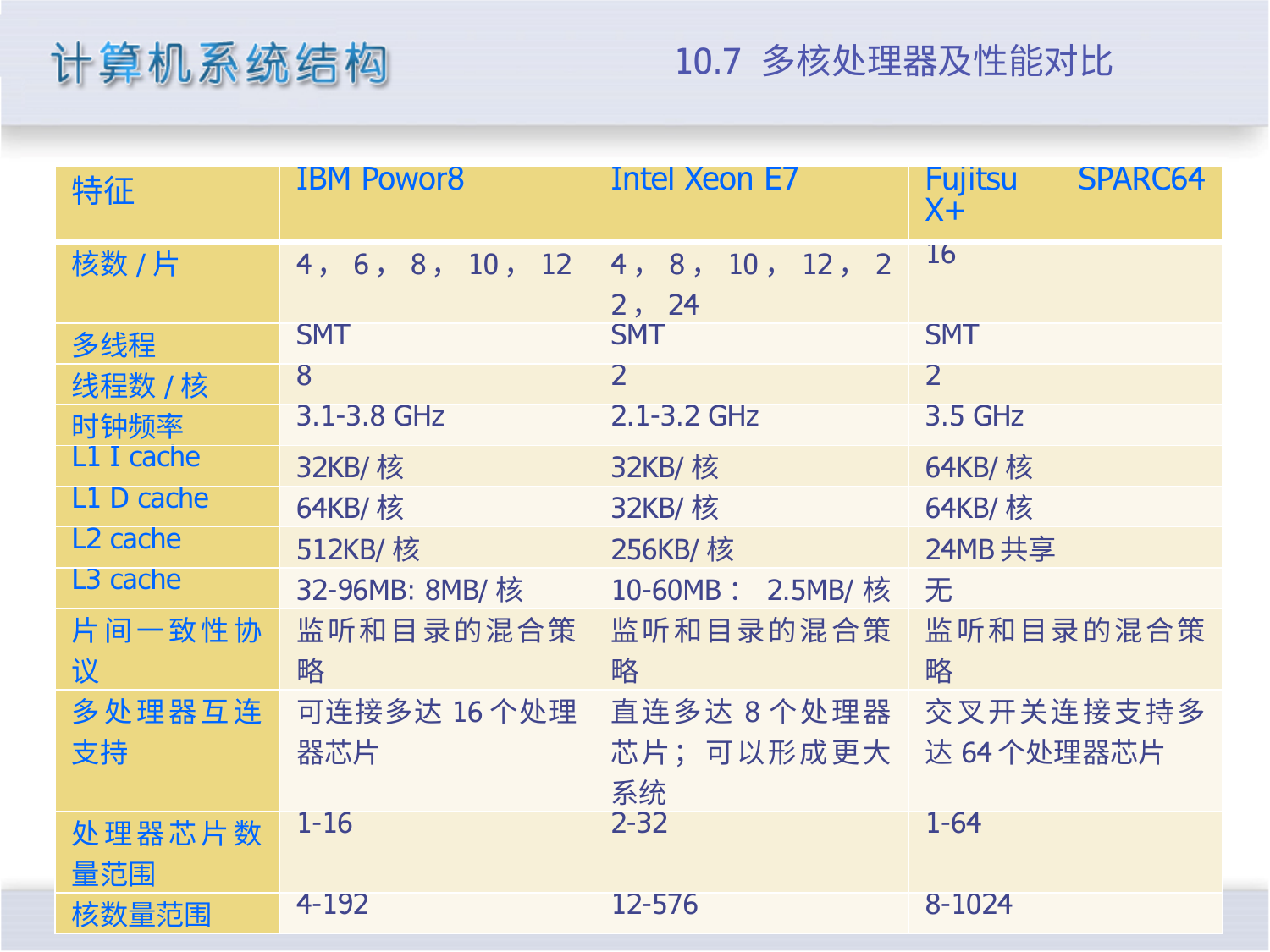

# 10.7 多核处理器及性能对比
| 特征 | IBM Powor8 | Intel Xeon E7 | Fujitsu SPARC64 X+ |
| --- | --- | --- | --- |
| 核数/片 | 4，6，8，10，12 | 4，8，10，12，22，24 | 16 |
| 多线程 | SMT | SMT | SMT |
| 线程数/核 | 8 | 2 | 2 |
| 时钟频率 | 3.1-3.8 GHz | 2.1-3.2 GHz | 3.5 GHz |
| L1 I cache | 32KB/核 | 32KB/核 | 64KB/核 |
| L1 D cache | 64KB/核 | 32KB/核 | 64KB/核 |
| L2 cache | 512KB/核 | 256KB/核 | 24MB共享 |
| L3 cache | 32-96MB: 8MB/核 | 10-60MB：2.5MB/核 | 无 |
| 片间一致性协议 | 监听和目录的混合策略 | 监听和目录的混合策略 | 监听和目录的混合策略 |
| 多处理器互连支持 | 可连接多达16个处理器芯片 | 直连多达8个处理器芯片；可以形成更大系统 | 交叉开关连接支持多达64个处理器芯片 |
| 处理器芯片数量范围 | 1-16 | 2-32 | 1-64 |
| 核数量范围 | 4-192 | 12-576 | 8-1024 |